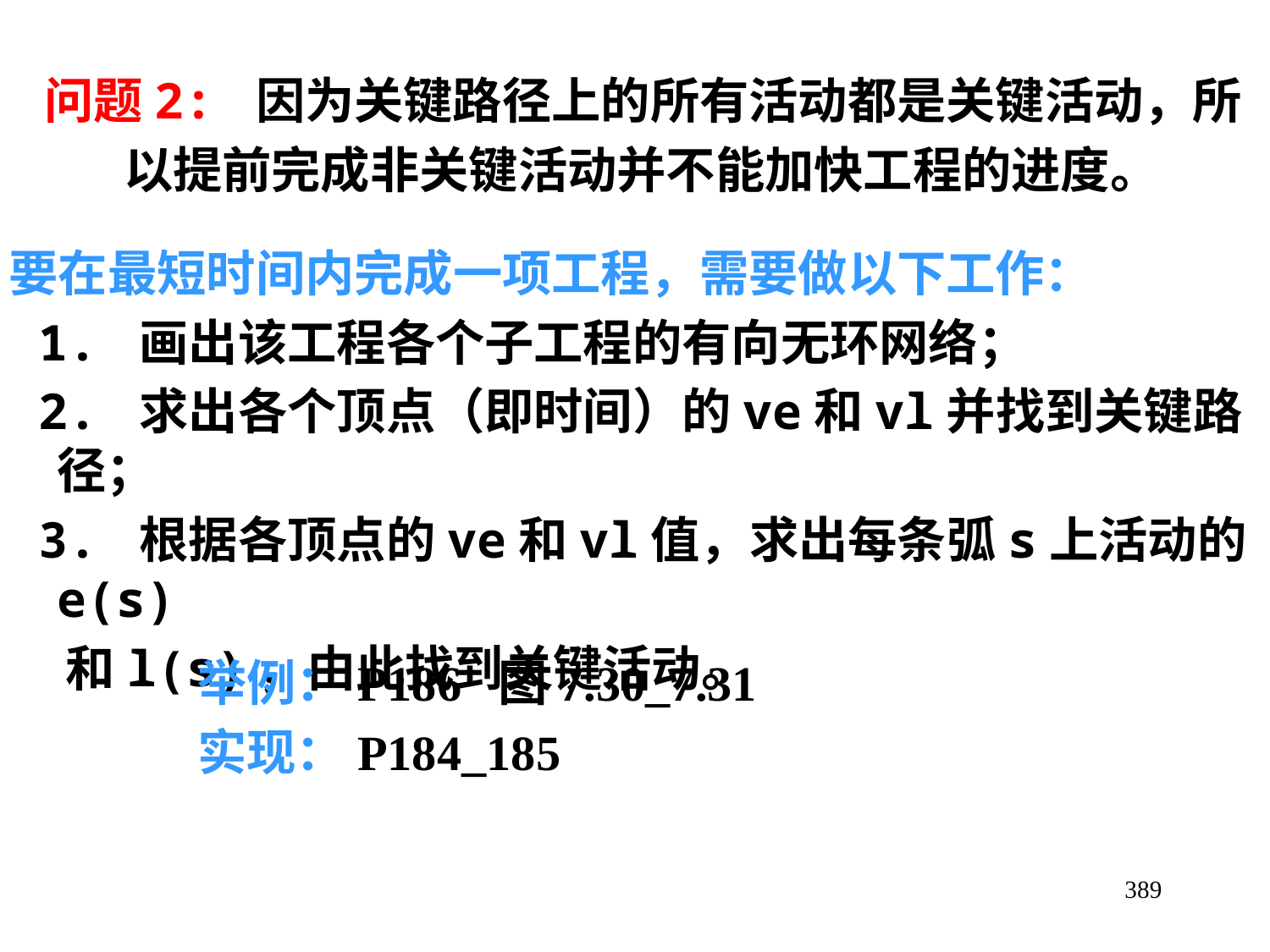

问题2: 因为关键路径上的所有活动都是关键活动，所
      以提前完成非关键活动并不能加快工程的进度。
要在最短时间内完成一项工程，需要做以下工作：
 1. 画出该工程各个子工程的有向无环网络；
 2. 求出各个顶点（即时间）的ve和vl并找到关键路径；
 3. 根据各顶点的ve和vl值，求出每条弧s上活动的e(s)
    和l(s)，由此找到关键活动。
举例：P186  图7.30_7.31
实现：P184_185
389